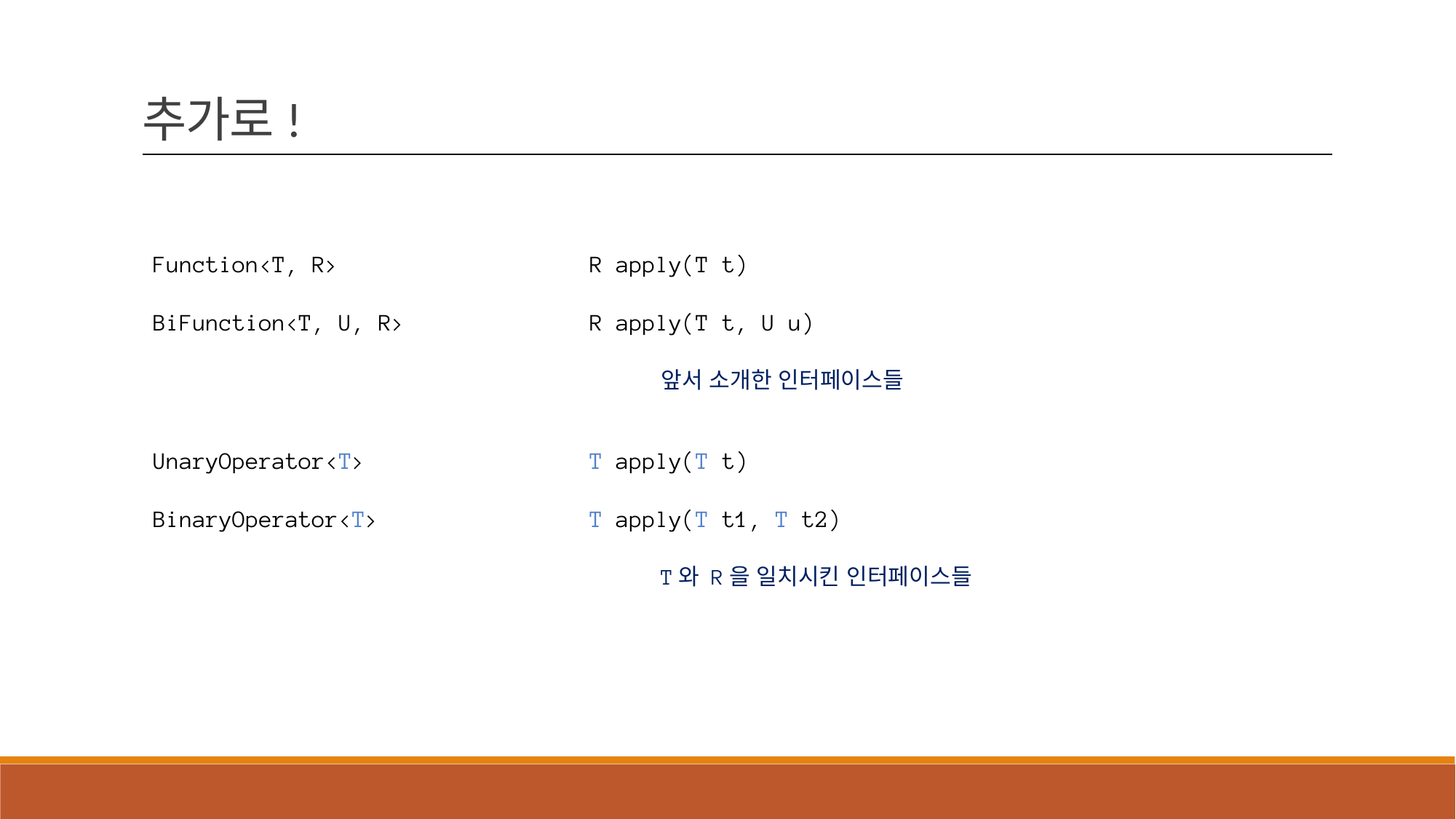

추가로!
Function<T, R> 			R apply(T t)
BiFunction<T, U, R> 		R apply(T t, U u)
앞서 소개한 인터페이스들
UnaryOperator<T> 		T apply(T t)
BinaryOperator<T> 		T apply(T t1, T t2)
T와 R을 일치시킨 인터페이스들